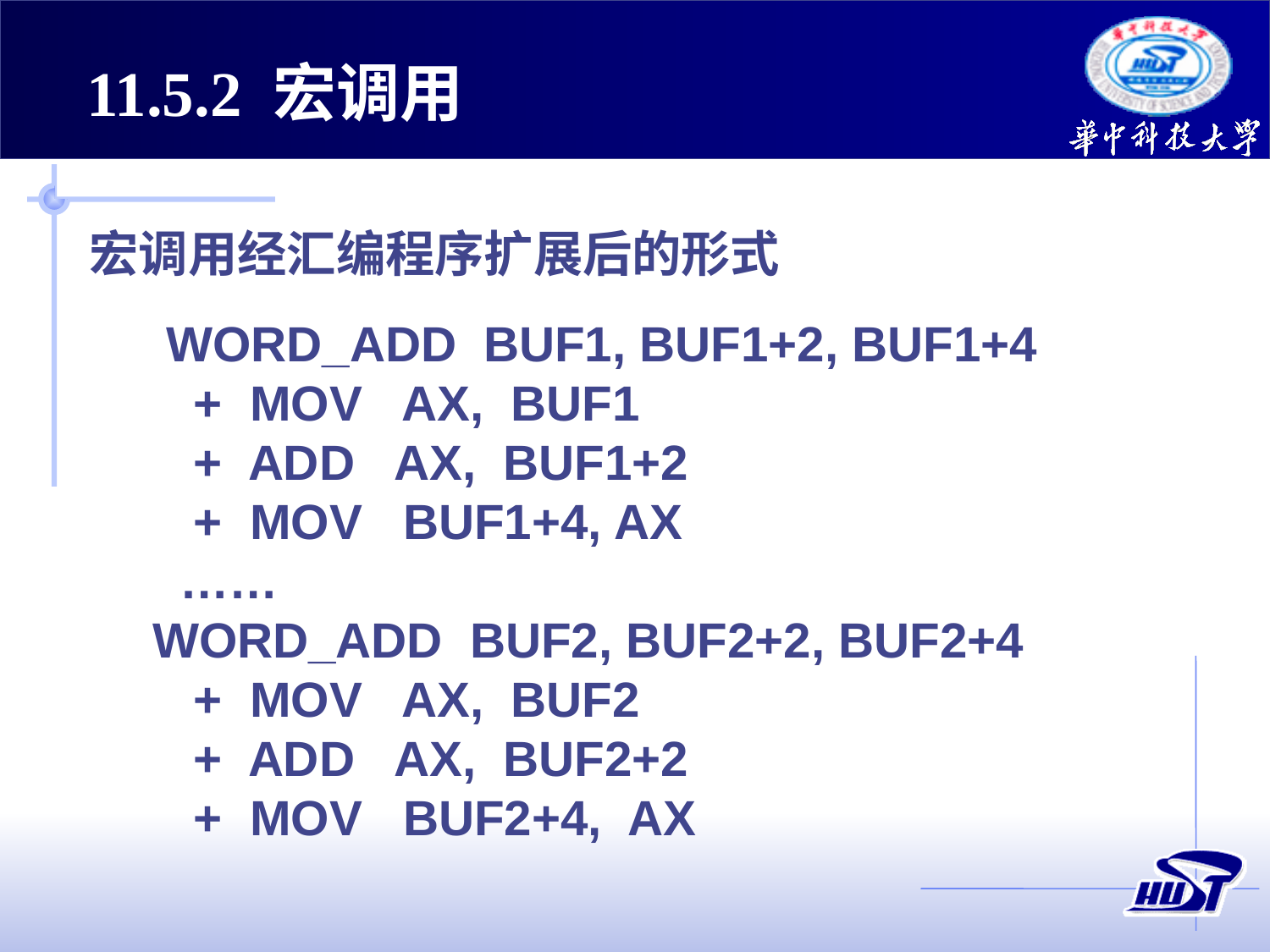

11.5.2 宏调用
宏调用经汇编程序扩展后的形式
     WORD_ADD  BUF1, BUF1+2, BUF1+4
       +  MOV   AX,  BUF1
       +  ADD   AX,  BUF1+2
       +  MOV   BUF1+4, AX
      ……
    WORD_ADD  BUF2, BUF2+2, BUF2+4
       +  MOV   AX,  BUF2
       +  ADD   AX,  BUF2+2
       +  MOV   BUF2+4,  AX